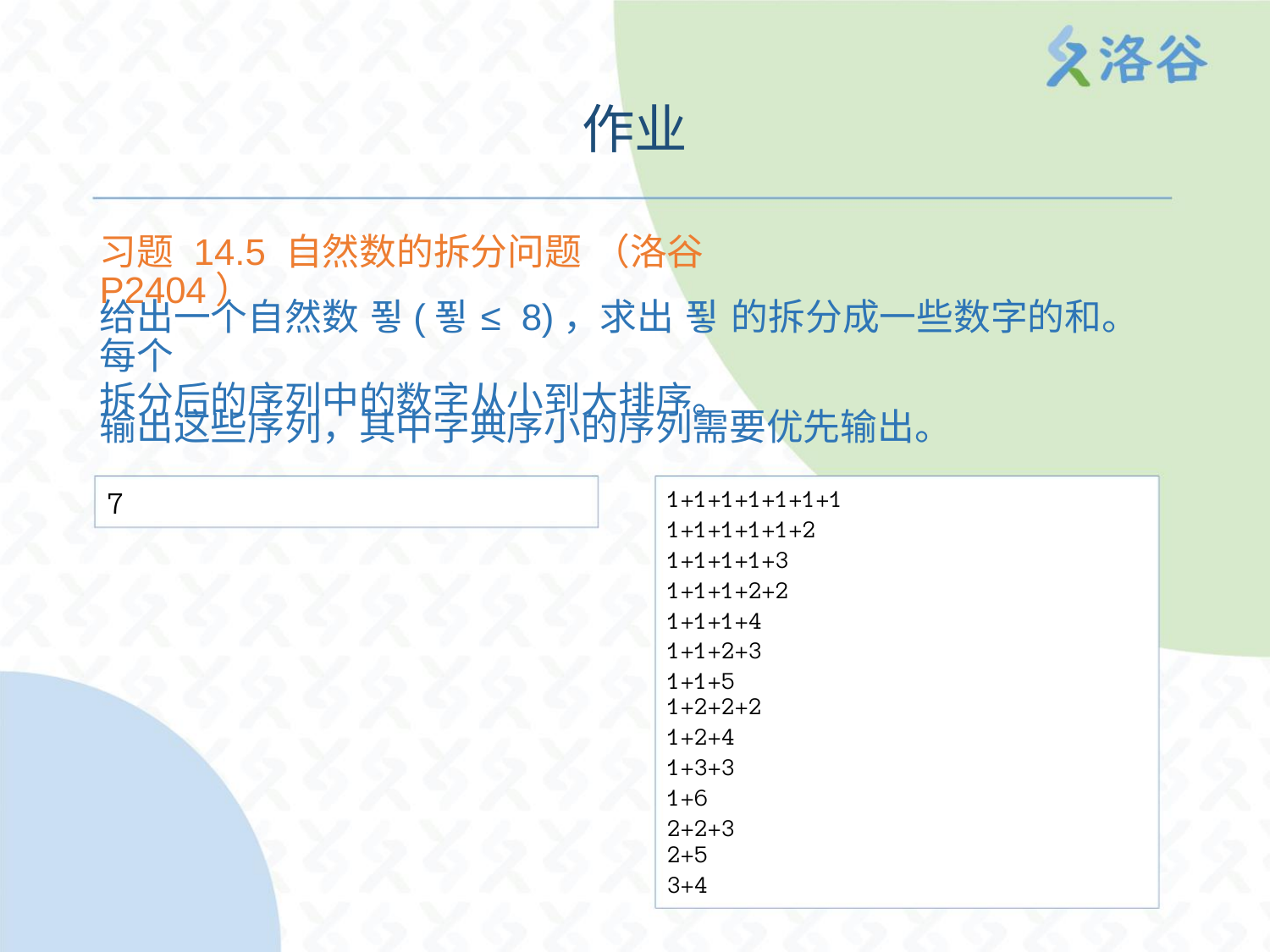

作业
习题 14.5 自然数的拆分问题 （洛谷P2404）
给出一个自然数 푛(푛 ≤ 8)，求出 푛 的拆分成一些数字的和。每个
拆分后的序列中的数字从小到大排序。
输出这些序列，其中字典序小的序列需要优先输出。
1+1+1+1+1+1+1
1+1+1+1+1+2
1+1+1+1+3
1+1+1+2+2
1+1+1+4
1+1+2+3
1+1+5
7
1+2+2+2
1+2+4
1+3+3
1+6
2+2+3
2+5
3+4